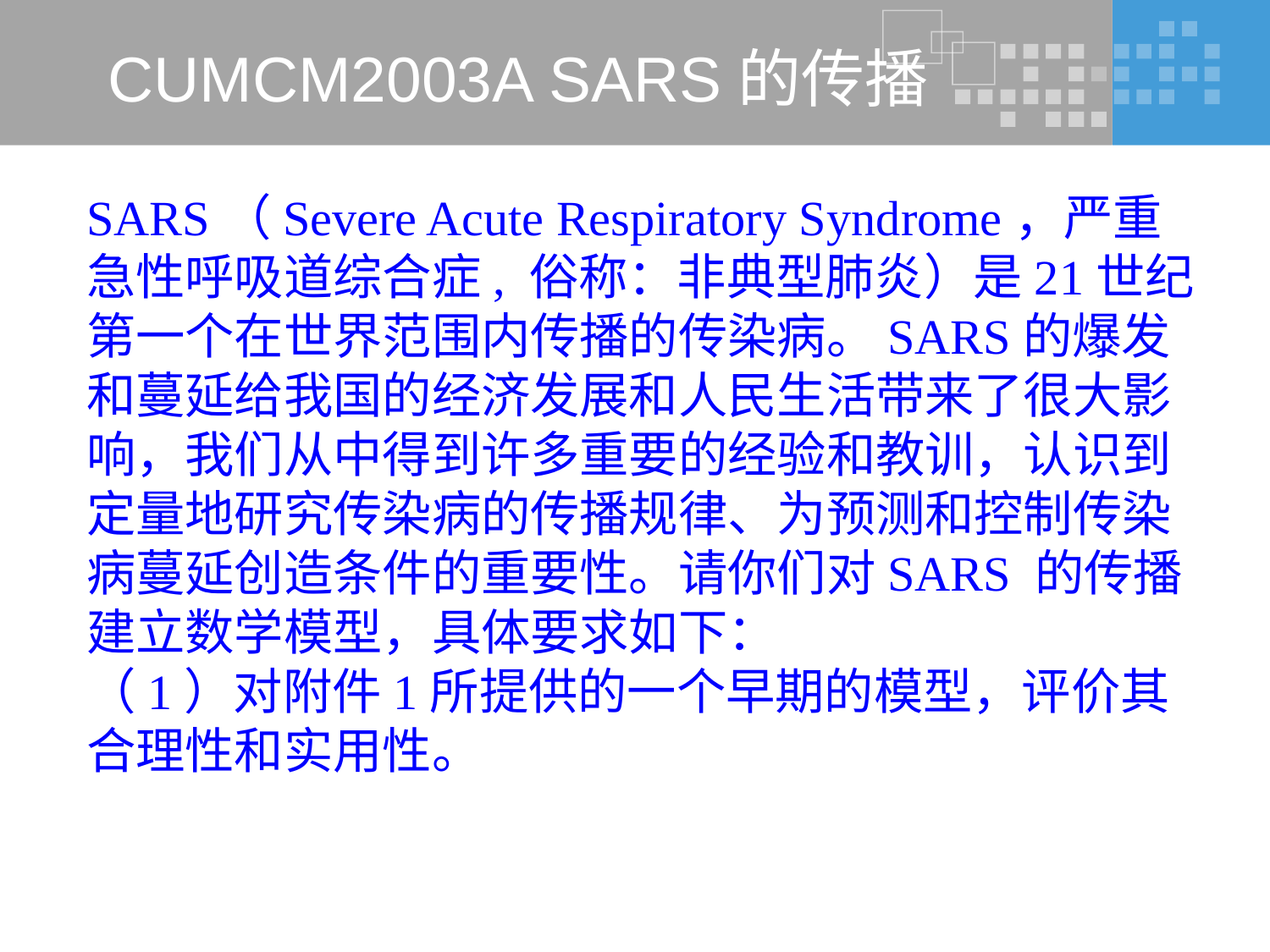

SARS（Severe Acute Respiratory Syndrome，严重急性呼吸道综合症, 俗称：非典型肺炎）是21世纪第一个在世界范围内传播的传染病。SARS的爆发和蔓延给我国的经济发展和人民生活带来了很大影响，我们从中得到许多重要的经验和教训，认识到定量地研究传染病的传播规律、为预测和控制传染病蔓延创造条件的重要性。请你们对SARS 的传播建立数学模型，具体要求如下：
（1）对附件1所提供的一个早期的模型，评价其合理性和实用性。
# CUMCM2003A SARS的传播